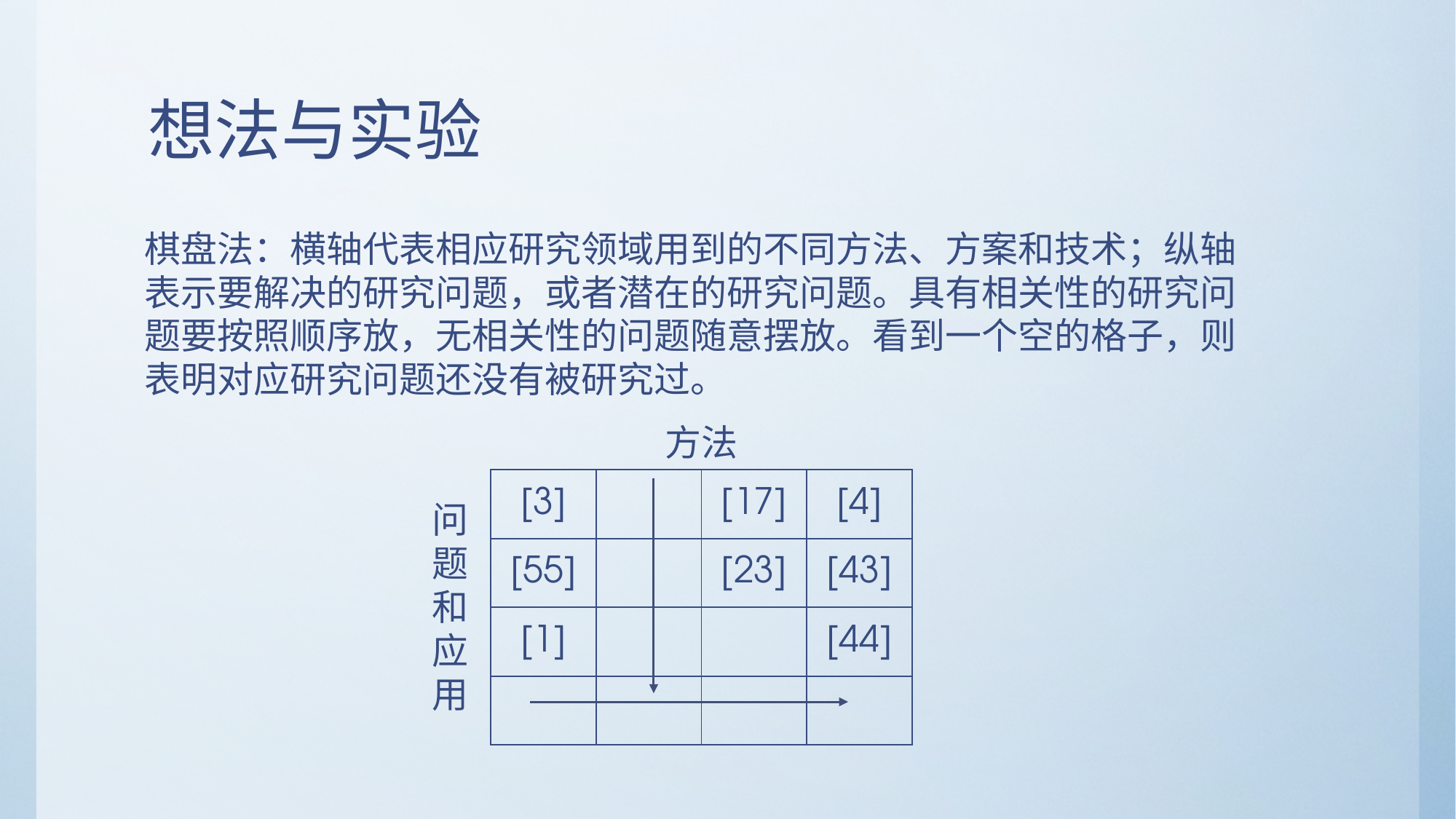

# 想法与实验
棋盘法：横轴代表相应研究领域用到的不同方法、方案和技术；纵轴表示要解决的研究问题，或者潜在的研究问题。具有相关性的研究问题要按照顺序放，无相关性的问题随意摆放。看到一个空的格子，则表明对应研究问题还没有被研究过。

方法
| [3] |  | [17] | [4] |
| --- | --- | --- | --- |
| [55] |  | [23] | [43] |
| [1] |  |  | [44] |
|  |  |  |  |
问题和应用